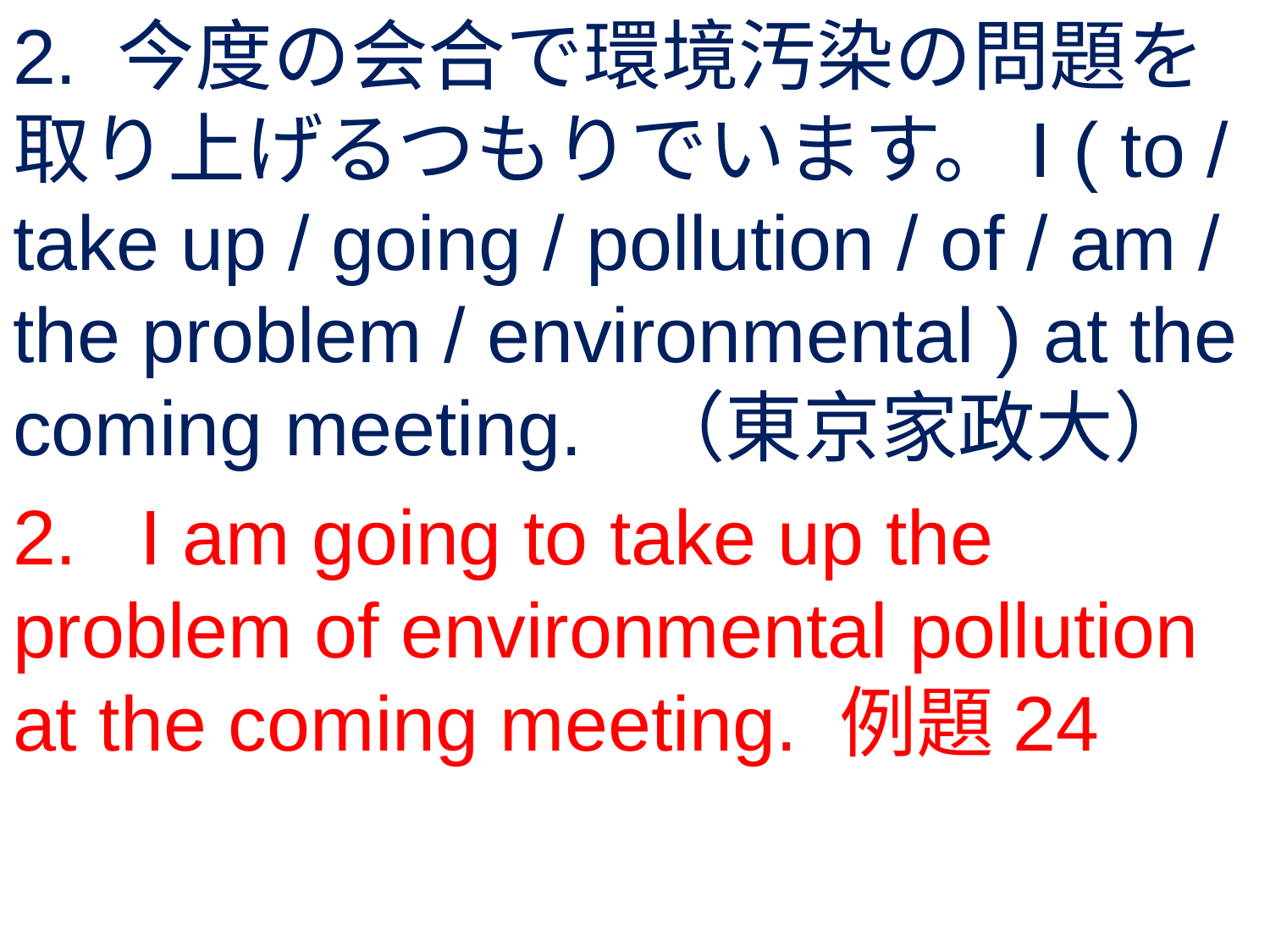

# 2. 今度の会合で環境汚染の問題を取り上げるつもりでいます。I ( to / take up / going / pollution / of / am / the problem / environmental ) at the coming meeting.	（東京家政大）
2.	I am going to take up the problem of environmental pollution at the coming meeting. 例題24